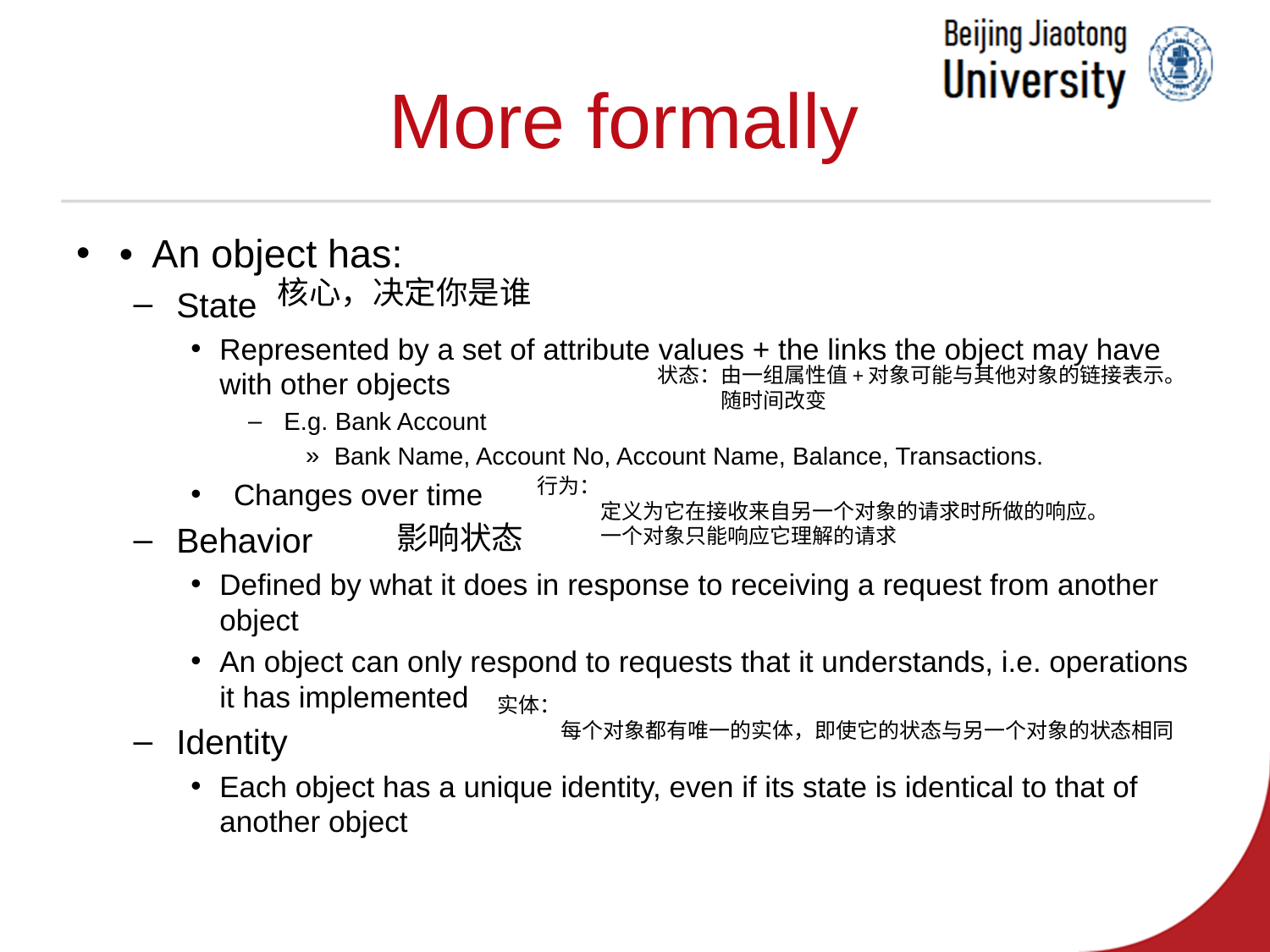

# More formally
•  An object has:
 State
Represented by a set of attribute values + the links the object may have with other objects
 E.g. Bank Account
Bank Name, Account No, Account Name, Balance, Transactions.
  Changes over time
 Behavior
Defined by what it does in response to receiving a request from another object
An object can only respond to requests that it understands, i.e. operations it has implemented
 Identity
Each object has a unique identity, even if its state is identical to that of another object
核心，决定你是谁
状态：由一组属性值+对象可能与其他对象的链接表示。
随时间改变
行为：
定义为它在接收来自另一个对象的请求时所做的响应。
一个对象只能响应它理解的请求
影响状态
实体：
每个对象都有唯一的实体，即使它的状态与另一个对象的状态相同